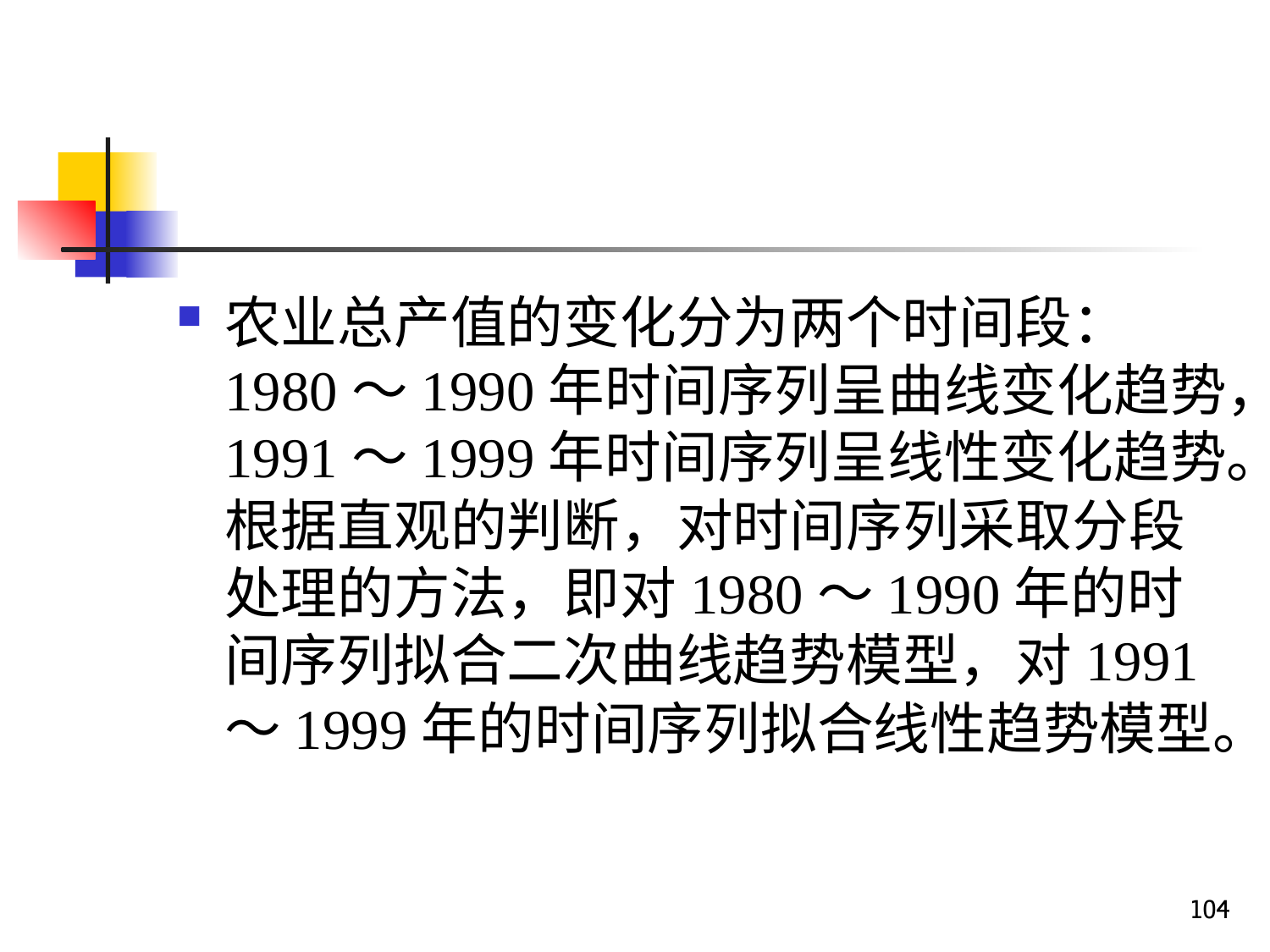

#
农业总产值的变化分为两个时间段：1980～1990年时间序列呈曲线变化趋势，1991～1999年时间序列呈线性变化趋势。根据直观的判断，对时间序列采取分段处理的方法，即对1980～1990年的时间序列拟合二次曲线趋势模型，对1991～1999年的时间序列拟合线性趋势模型。

104